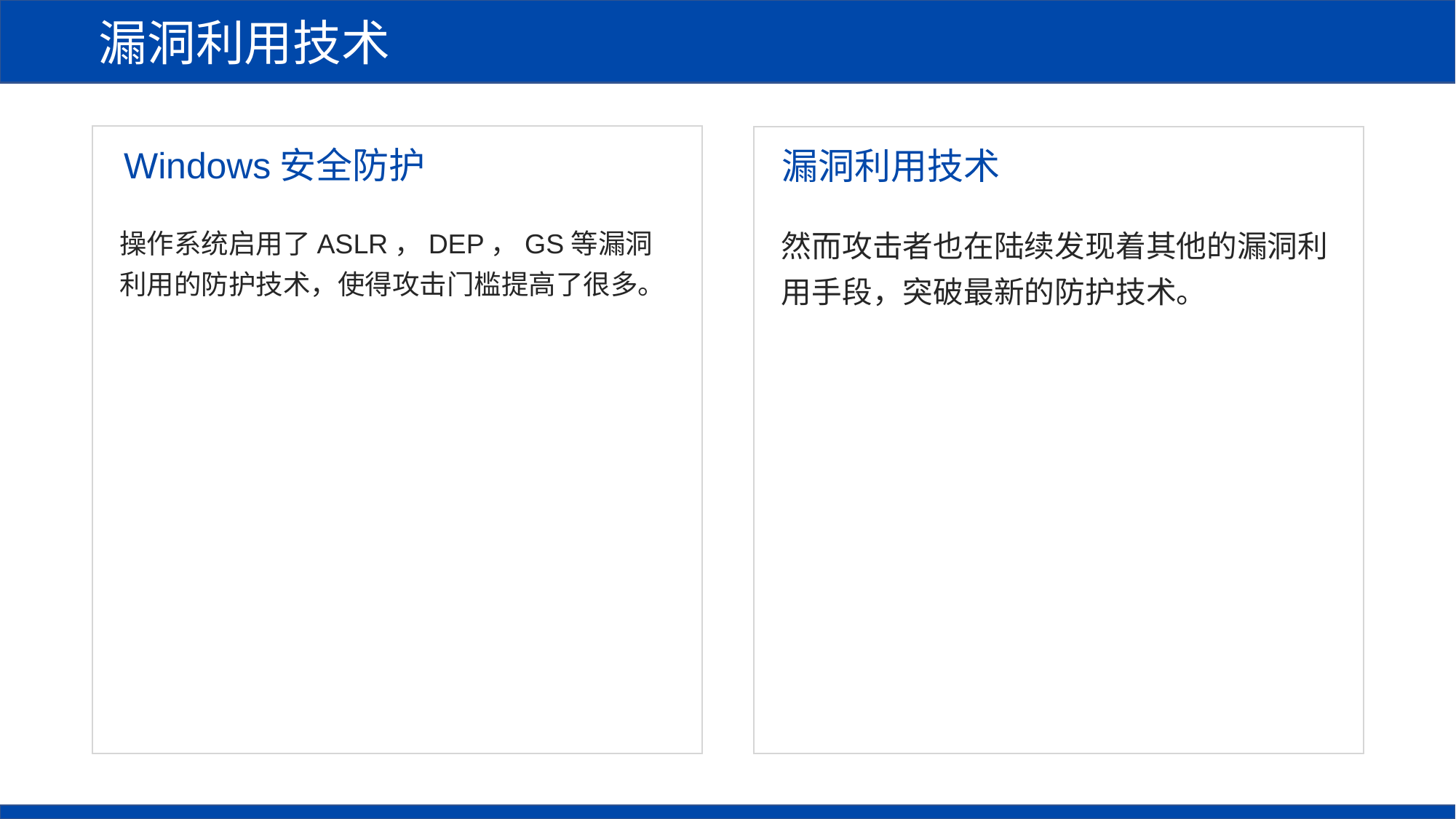

漏洞利用技术

Windows安全防护
漏洞利用技术
然而攻击者也在陆续发现着其他的漏洞利用手段，突破最新的防护技术。
操作系统启用了ASLR，DEP，GS等漏洞利用的防护技术，使得攻击门槛提高了很多。